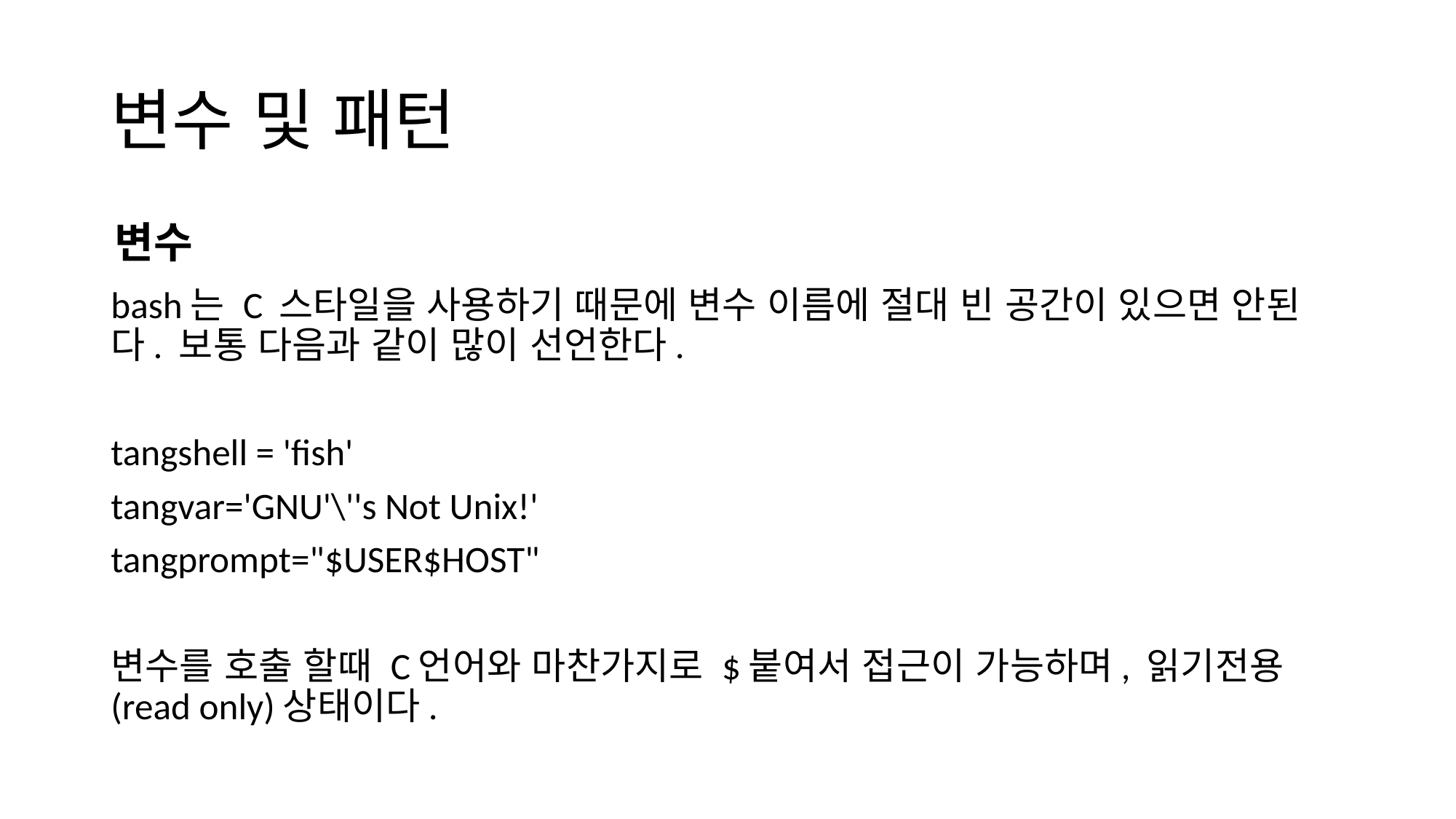

# 변수 및 패턴
변수
bash는 C 스타일을 사용하기 때문에 변수 이름에 절대 빈 공간이 있으면 안된다. 보통 다음과 같이 많이 선언한다.

tangshell = 'fish'
tangvar='GNU'\''s Not Unix!'
tangprompt="$USER$HOST"

변수를 호출 할때 C언어와 마찬가지로 $붙여서 접근이 가능하며, 읽기전용(read only)상태이다.